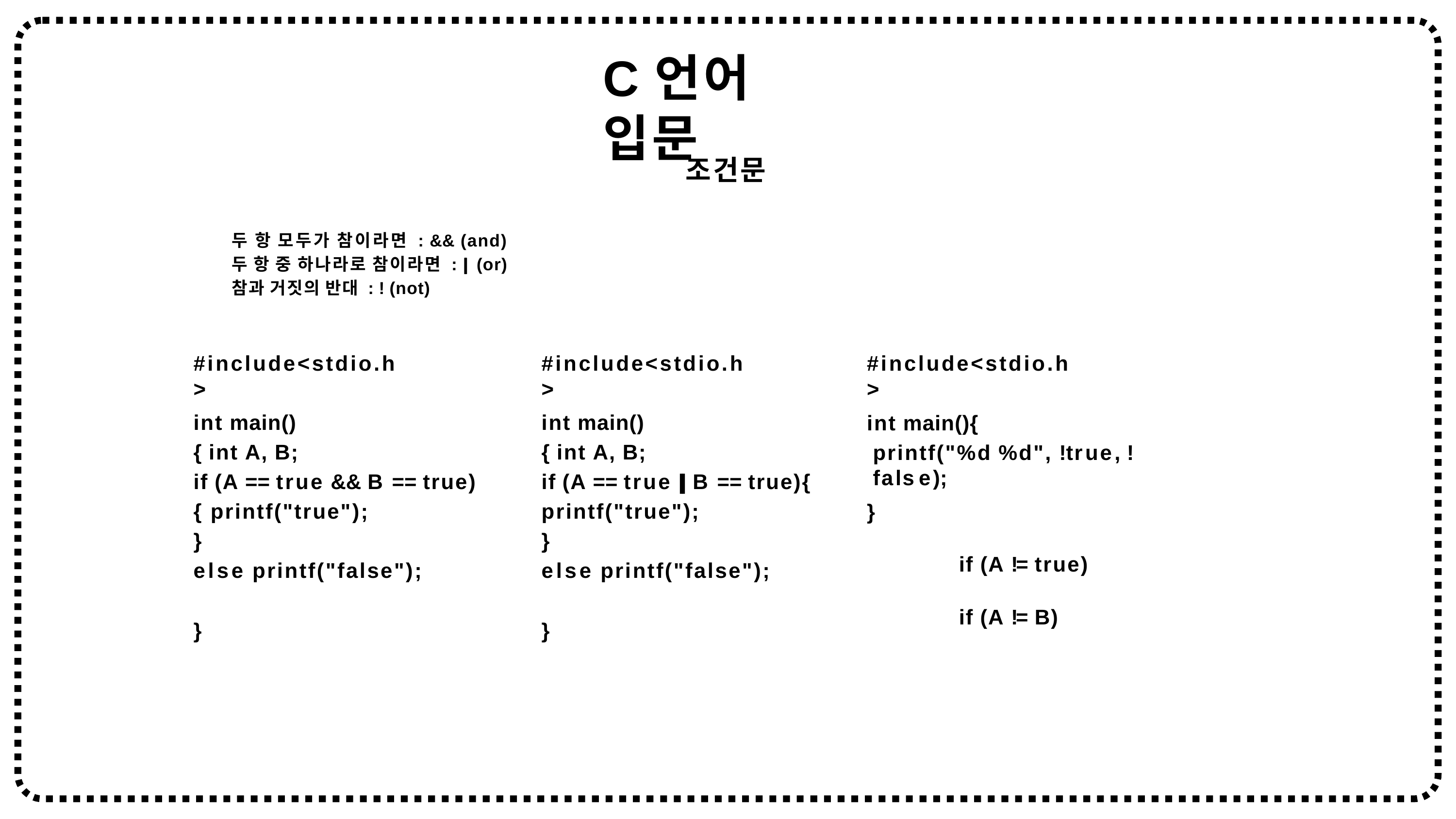

# C언어 입문
조건문
두 항 모두가 참이라면 : && (and) 두 항 중 하나라로 참이라면 : || (or) 참과 거짓의 반대 : ! (not)
#include<stdio.h>
#include<stdio.h>
#include<stdio.h>
int main(){ int A, B;
if (A == true && B == true){ printf("true");
}
else printf("false");
int main(){ int A, B;
if (A == true || B == true){ printf("true");
}
else printf("false");
int main(){
printf("%d %d", !true, !false);
}
if (A != true)
if (A != B)
}
}